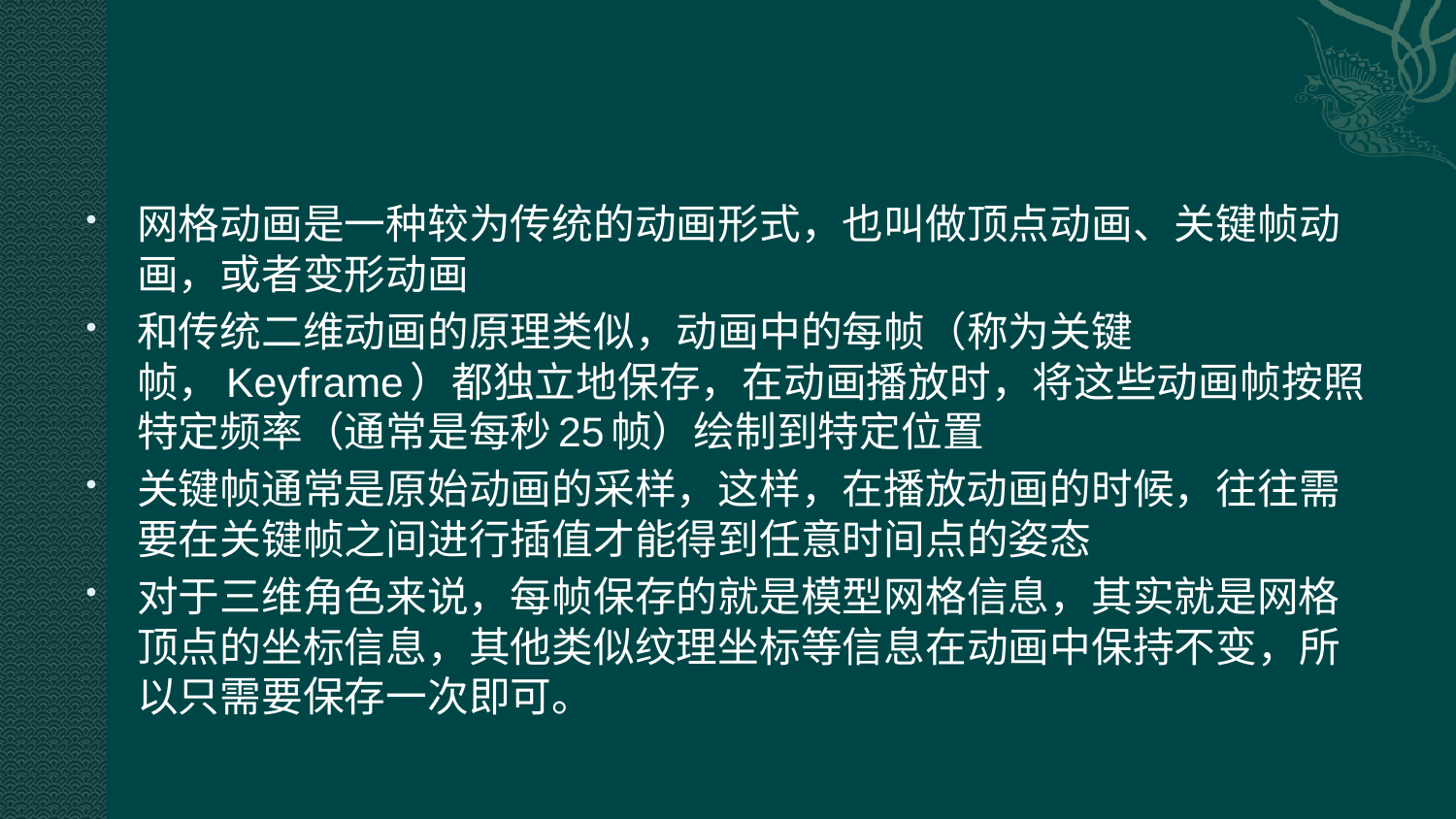

#
网格动画是一种较为传统的动画形式，也叫做顶点动画、关键帧动画，或者变形动画
和传统二维动画的原理类似，动画中的每帧（称为关键帧，Keyframe）都独立地保存，在动画播放时，将这些动画帧按照特定频率（通常是每秒25帧）绘制到特定位置
关键帧通常是原始动画的采样，这样，在播放动画的时候，往往需要在关键帧之间进行插值才能得到任意时间点的姿态
对于三维角色来说，每帧保存的就是模型网格信息，其实就是网格顶点的坐标信息，其他类似纹理坐标等信息在动画中保持不变，所以只需要保存一次即可。